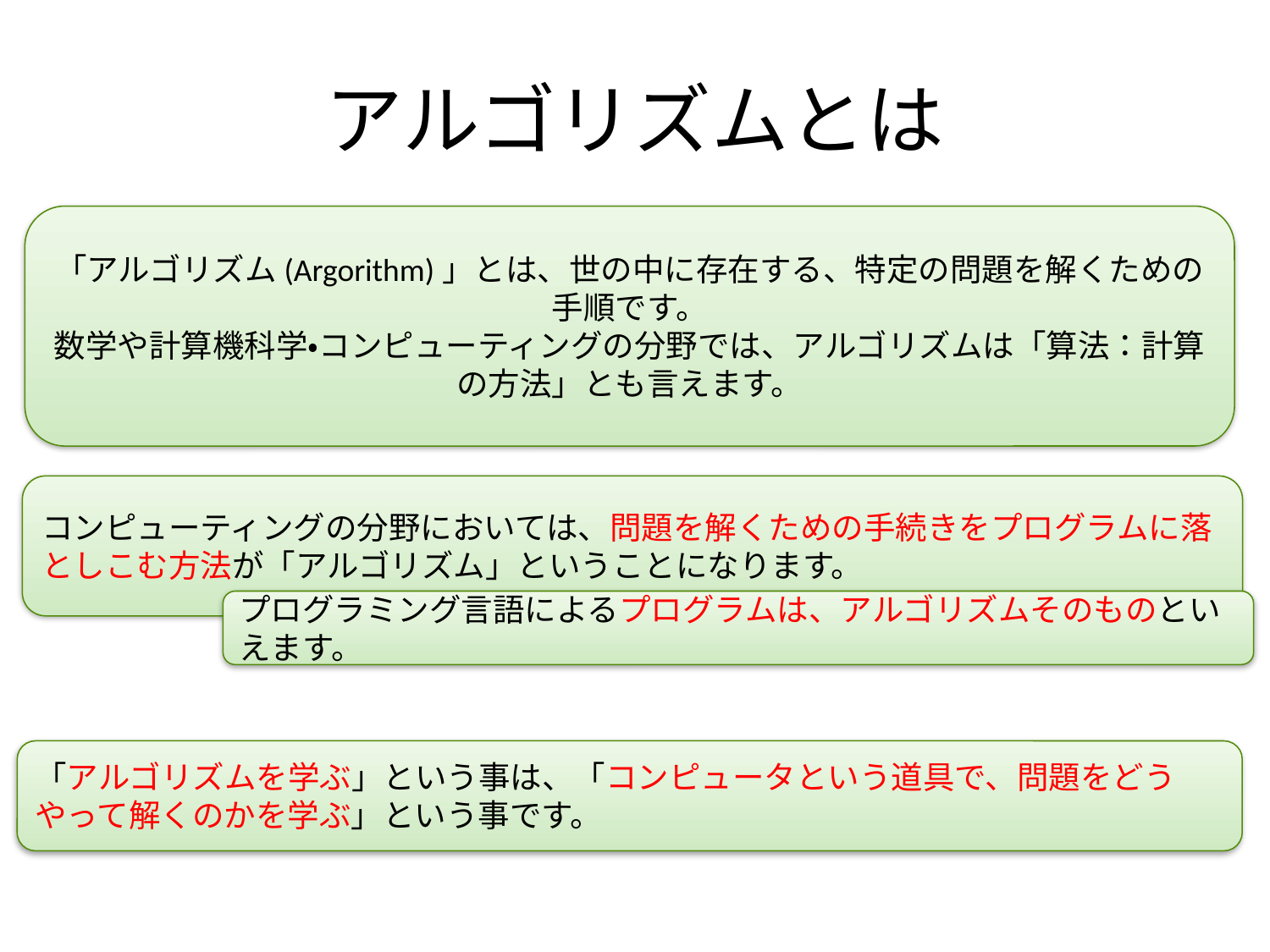

# アルゴリズムとは
「アルゴリズム(Argorithm)」とは、世の中に存在する、特定の問題を解くための手順です。
数学や計算機科学・コンピューティングの分野では、アルゴリズムは「算法：計算の方法」とも言えます。
コンピューティングの分野においては、問題を解くための手続きをプログラムに落としこむ方法が「アルゴリズム」ということになります。
プログラミング言語によるプログラムは、アルゴリズムそのものといえます。
「アルゴリズムを学ぶ」という事は、「コンピュータという道具で、問題をどうやって解くのかを学ぶ」という事です。